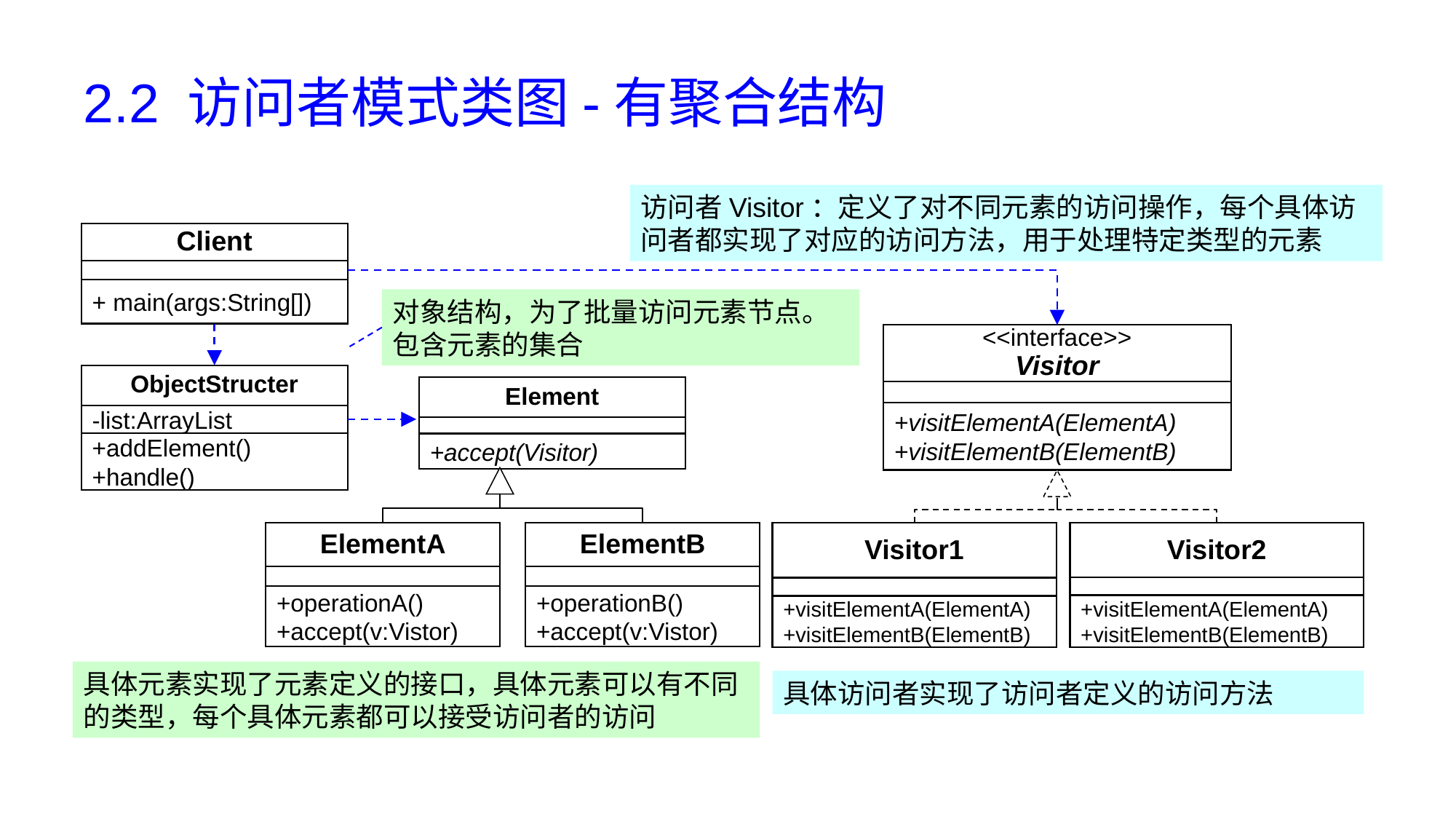

# 2.2 访问者模式类图-有聚合结构
访问者Visitor：定义了对不同元素的访问操作，每个具体访问者都实现了对应的访问方法，用于处理特定类型的元素
Client

+ main(args:String[])
对象结构，为了批量访问元素节点。包含元素的集合
<<interface>>
Visitor

+visitElementA(ElementA)
+visitElementB(ElementB)
ObjectStructer
-list:ArrayList
+addElement()
+handle()
Element

+accept(Visitor)

ElementA

+operationA()
+accept(v:Vistor)
ElementB

+operationB()
+accept(v:Vistor)
Visitor1

+visitElementA(ElementA)
+visitElementB(ElementB)
Visitor2

+visitElementA(ElementA)
+visitElementB(ElementB)
具体元素实现了元素定义的接口，具体元素可以有不同的类型，每个具体元素都可以接受访问者的访问
具体访问者实现了访问者定义的访问方法
50